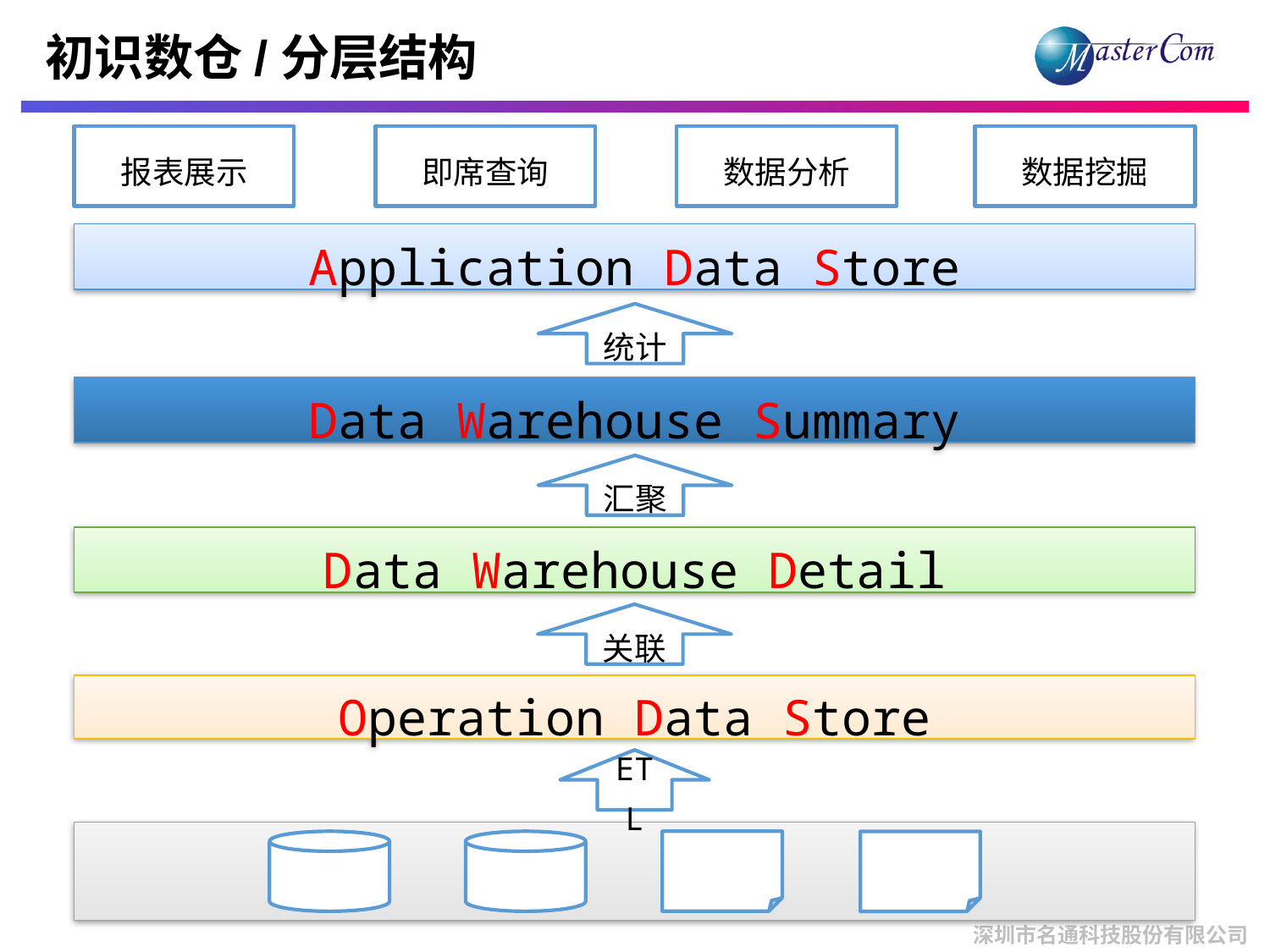

# 初识数仓/分层结构
报表展示
即席查询
数据分析
数据挖掘
Application Data Store
统计
Data Warehouse Summary
汇聚
Data Warehouse Detail
关联
Operation Data Store
ETL